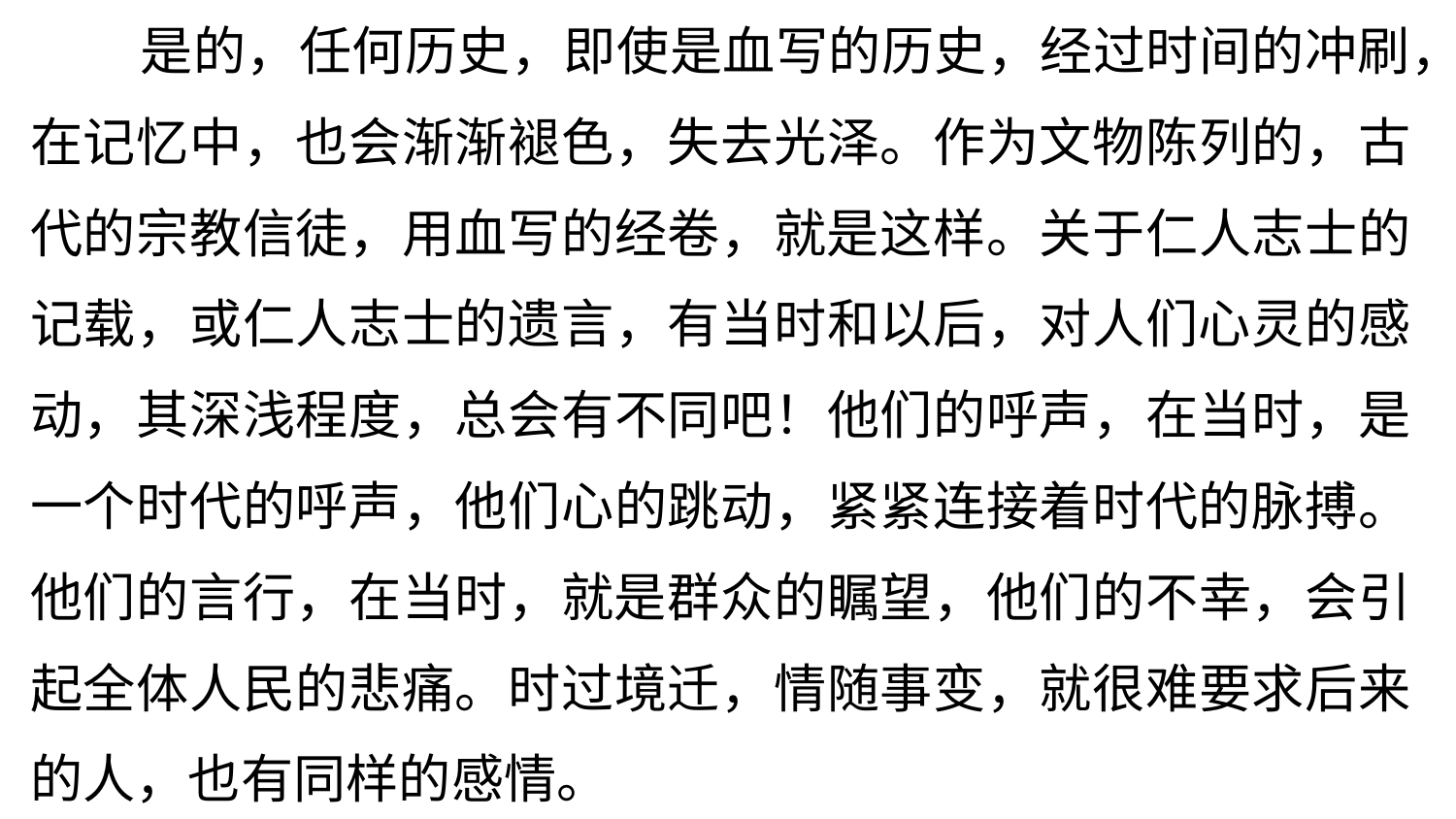

是的，任何历史，即使是血写的历史，经过时间的冲刷，在记忆中，也会渐渐褪色，失去光泽。作为文物陈列的，古代的宗教信徒，用血写的经卷，就是这样。关于仁人志士的记载，或仁人志士的遗言，有当时和以后，对人们心灵的感动，其深浅程度，总会有不同吧！他们的呼声，在当时，是一个时代的呼声，他们心的跳动，紧紧连接着时代的脉搏。他们的言行，在当时，就是群众的瞩望，他们的不幸，会引起全体人民的悲痛。时过境迁，情随事变，就很难要求后来的人，也有同样的感情。